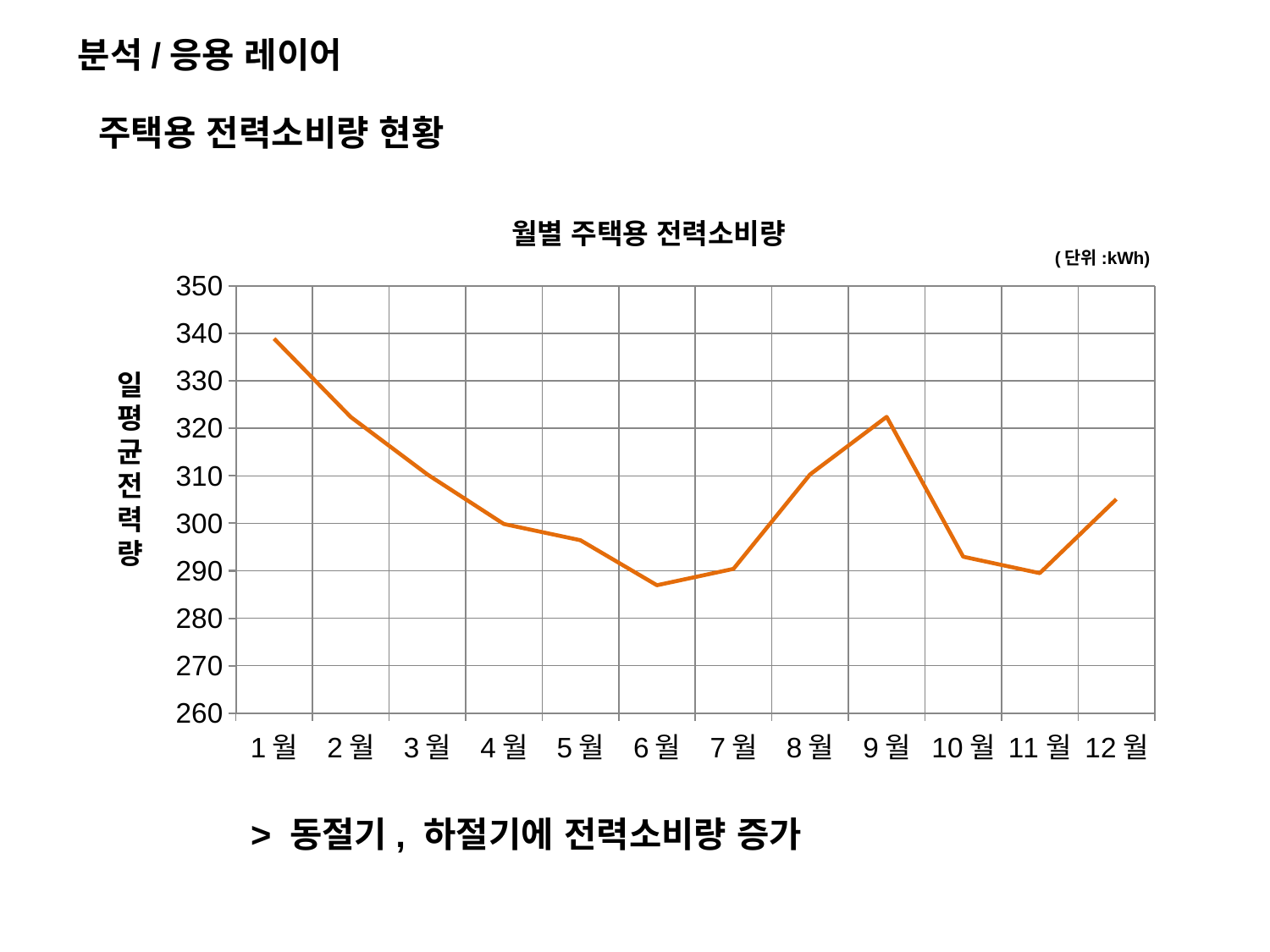

분석/응용 레이어
주택용 전력소비량 현황
월별 주택용 전력소비량

### Chart

| Category |  |
|---|---|
| 1월 | 338.886445074946 |
| 2월 | 322.390869963704 |
| 3월 | 310.316810897866 |
| 4월 | 299.858105009396 |
| 5월 | 296.438237718857 |
| 6월 | 286.948667166118 |
| 7월 | 290.400112196878 |
| 8월 | 310.29431237206 |
| 9월 | 322.428009867385 |
| 10월 | 292.962321646864 |
| 11월 | 289.496138633538 |
| 12월 | 305.086721483222 |
일
평
균
전
력
량
(단위:kWh)
> 동절기, 하절기에 전력소비량 증가